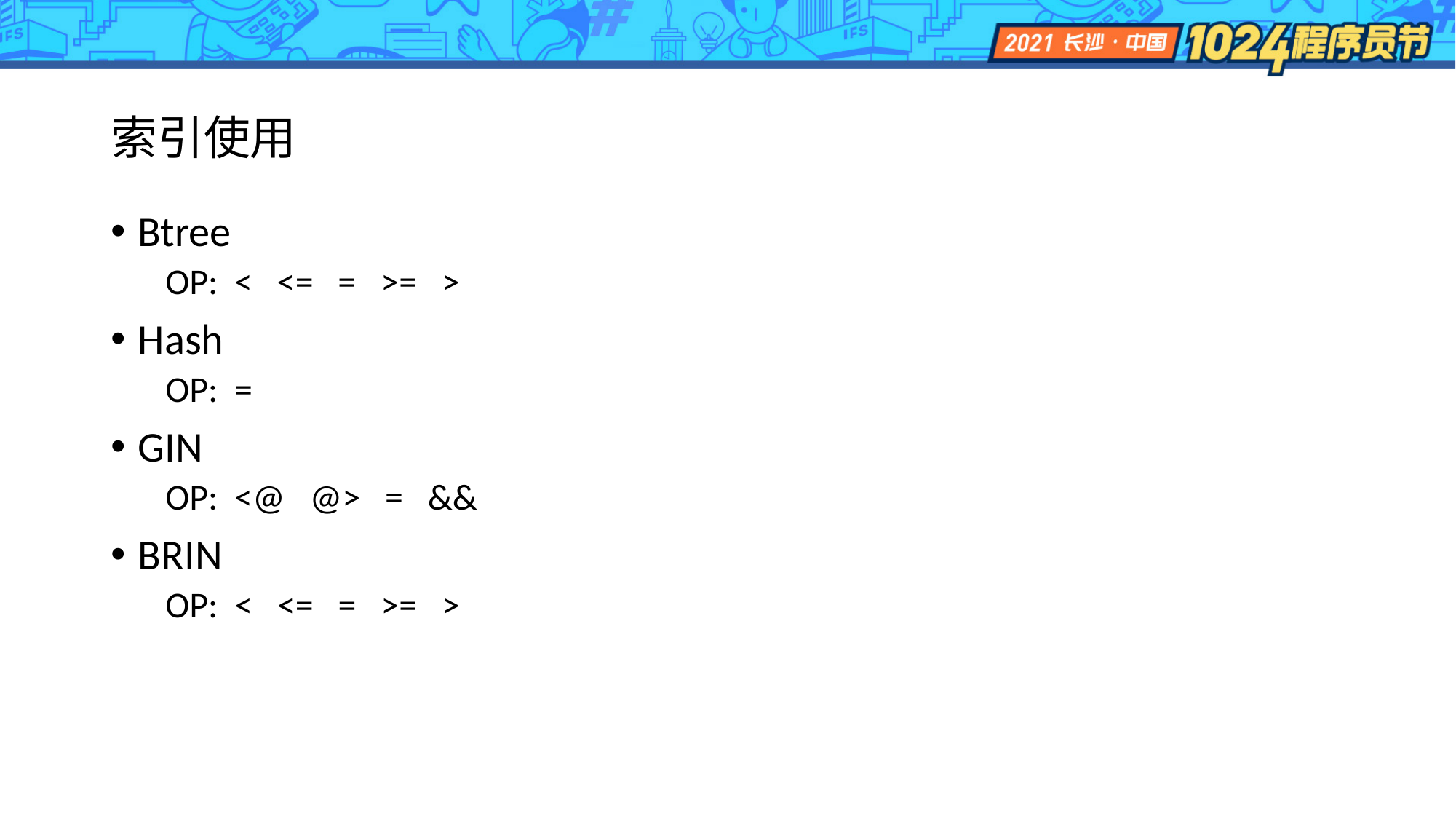

# 索引使用
Btree
OP:  <   <=   =   >=   >
Hash
OP:  =
GIN
OP:  <@   @>   =   &&
BRIN
OP:  <   <=   =   >=   >